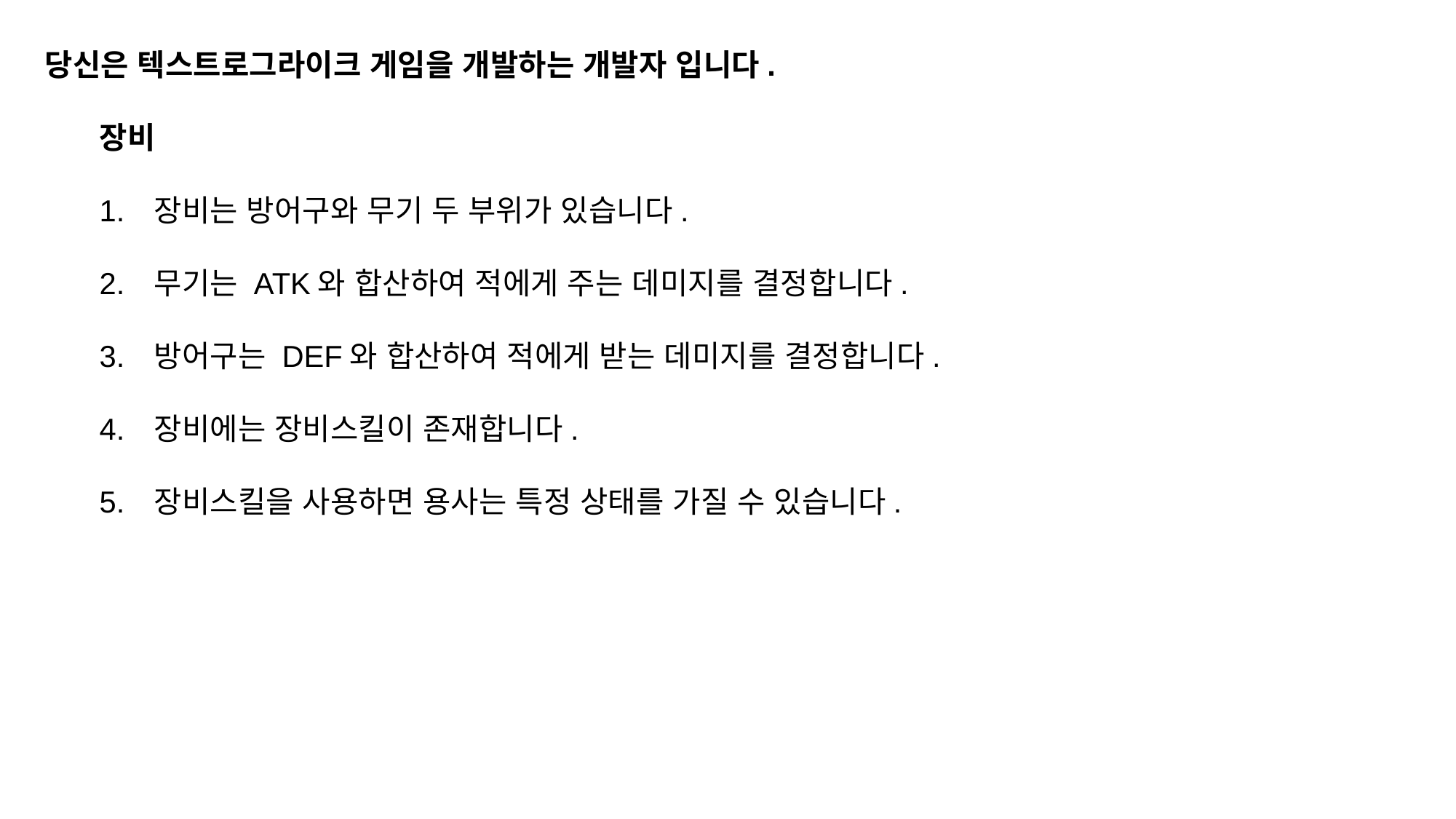

당신은 텍스트로그라이크 게임을 개발하는 개발자 입니다.

장비

장비는 방어구와 무기 두 부위가 있습니다.

무기는 ATK와 합산하여 적에게 주는 데미지를 결정합니다.

방어구는 DEF와 합산하여 적에게 받는 데미지를 결정합니다.

장비에는 장비스킬이 존재합니다.

장비스킬을 사용하면 용사는 특정 상태를 가질 수 있습니다.